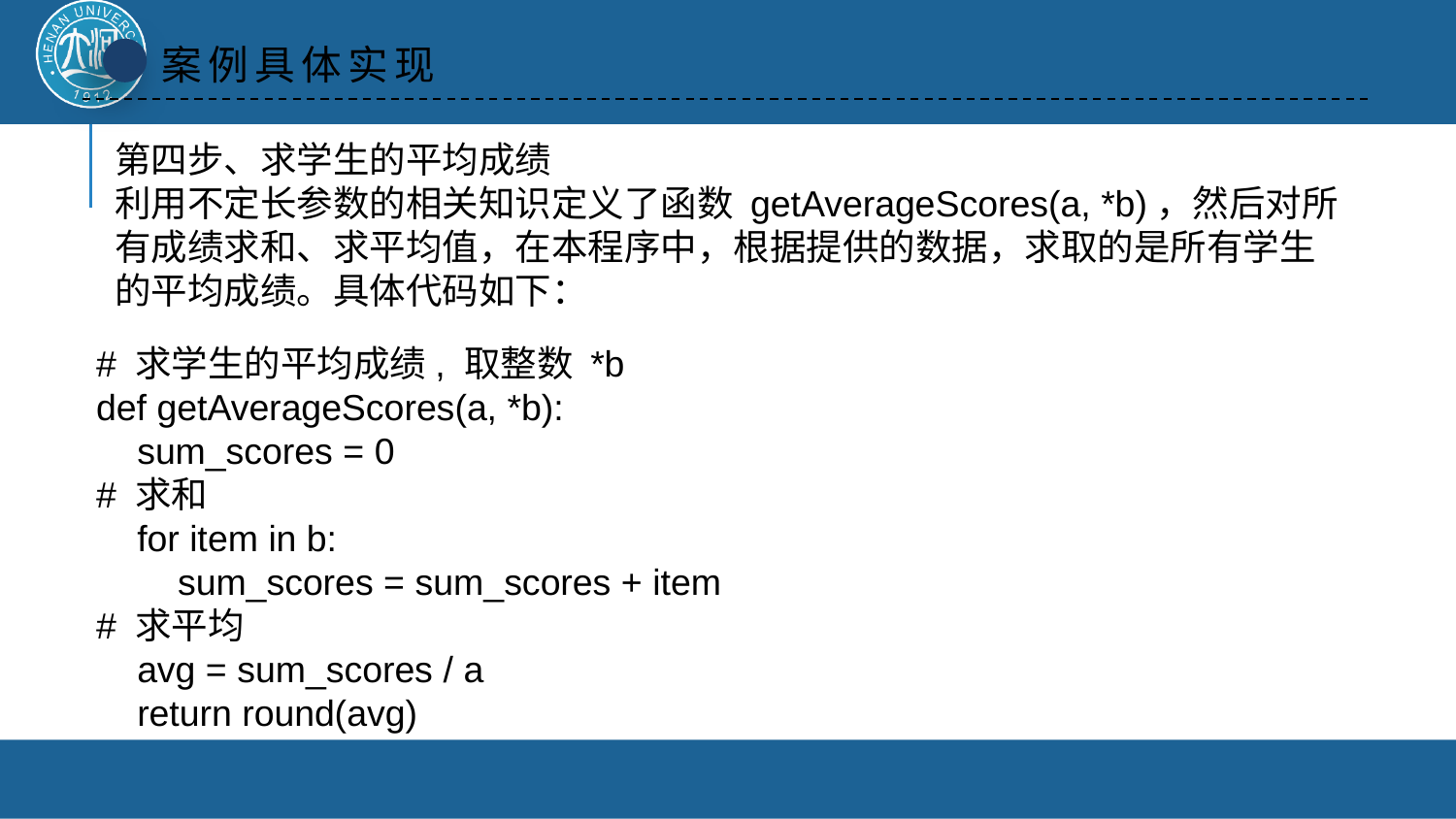

案例具体实现

第四步、求学生的平均成绩
利用不定长参数的相关知识定义了函数 getAverageScores(a, *b)，然后对所有成绩求和、求平均值，在本程序中，根据提供的数据，求取的是所有学生的平均成绩。具体代码如下：
# 求学生的平均成绩, 取整数 *b
def getAverageScores(a, *b):
    sum_scores = 0
# 求和
    for item in b:
        sum_scores = sum_scores + item
# 求平均
    avg = sum_scores / a
    return round(avg)